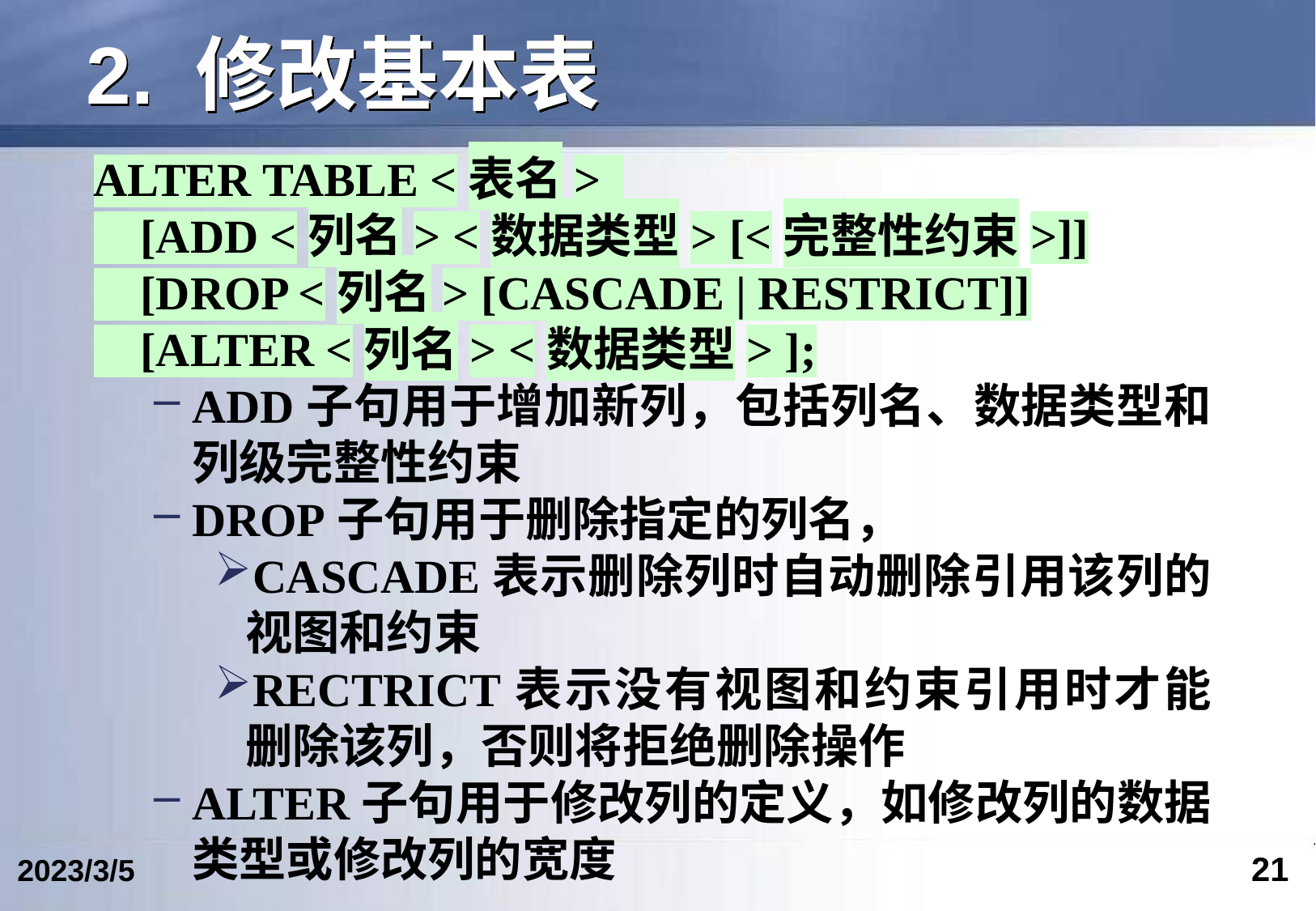

# 2. 修改基本表
ALTER TABLE <表名>
    [ADD <列名> <数据类型> [<完整性约束>]]
    [DROP <列名> [CASCADE | RESTRICT]]
    [ALTER <列名> <数据类型> ];
ADD子句用于增加新列，包括列名、数据类型和列级完整性约束
DROP子句用于删除指定的列名，
CASCADE表示删除列时自动删除引用该列的视图和约束
RECTRICT表示没有视图和约束引用时才能删除该列，否则将拒绝删除操作
ALTER子句用于修改列的定义，如修改列的数据类型或修改列的宽度
21
2023/3/5